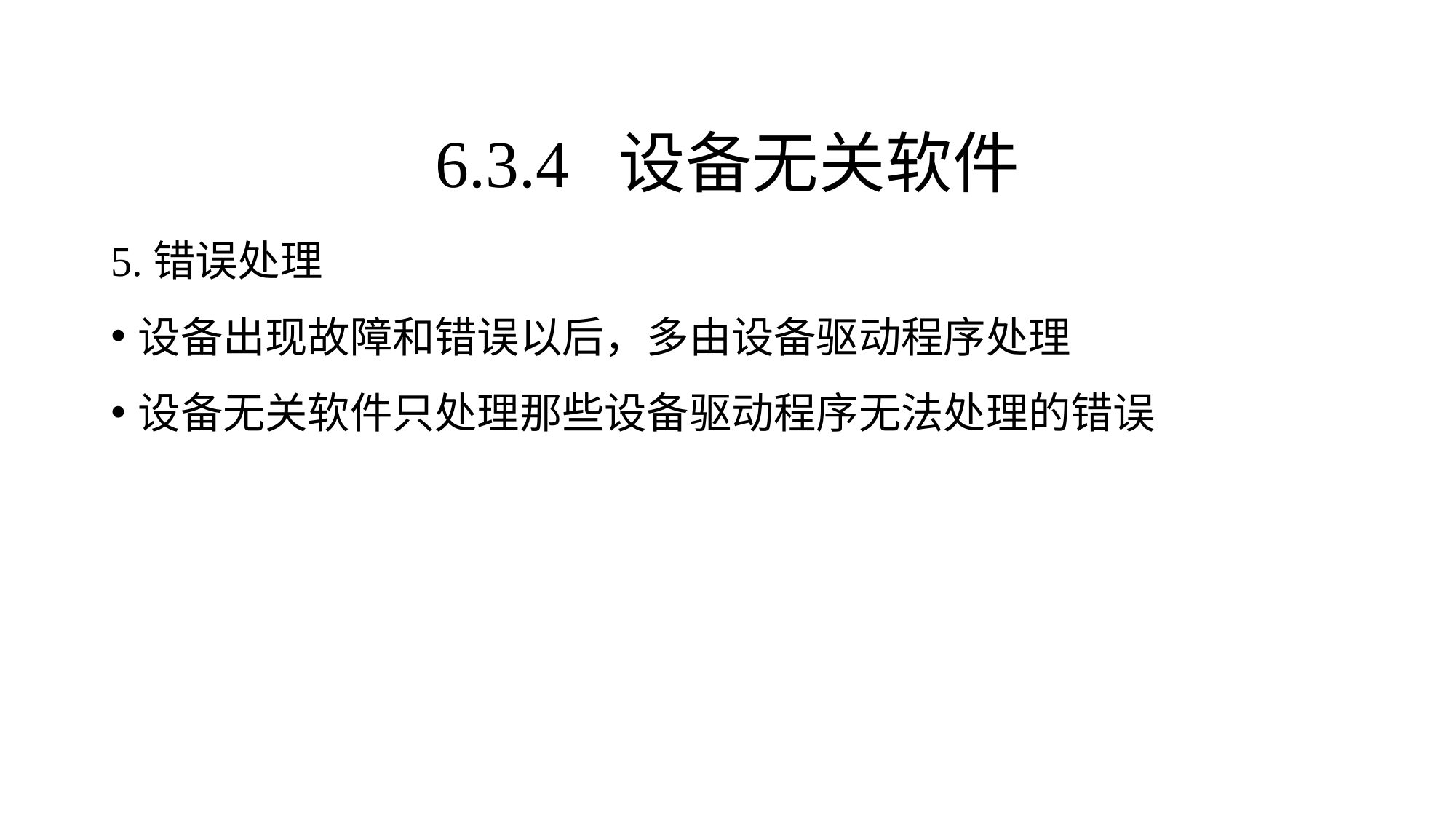

5.错误处理
设备出现故障和错误以后，多由设备驱动程序处理
设备无关软件只处理那些设备驱动程序无法处理的错误
6.3.4  设备无关软件
15